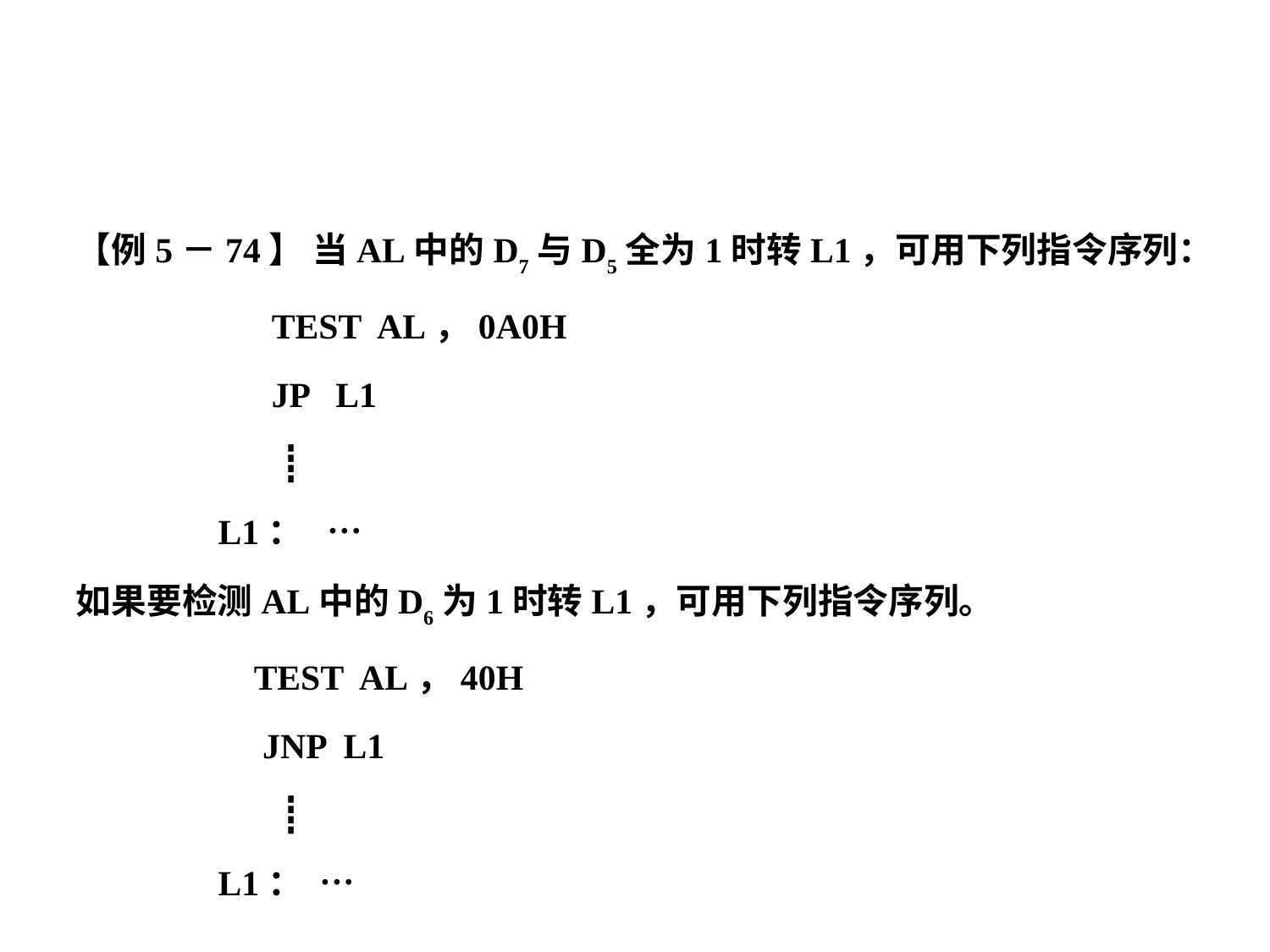

#
【例5－74】 当AL中的D7与D5全为1时转L1，可用下列指令序列：
                      TEST  AL，0A0H
                      JP   L1
                       ┋
                L1：   …
如果要检测AL中的D6为1时转L1，可用下列指令序列。
                    TEST  AL，40H
                     JNP  L1
                       ┋
                L1：  …